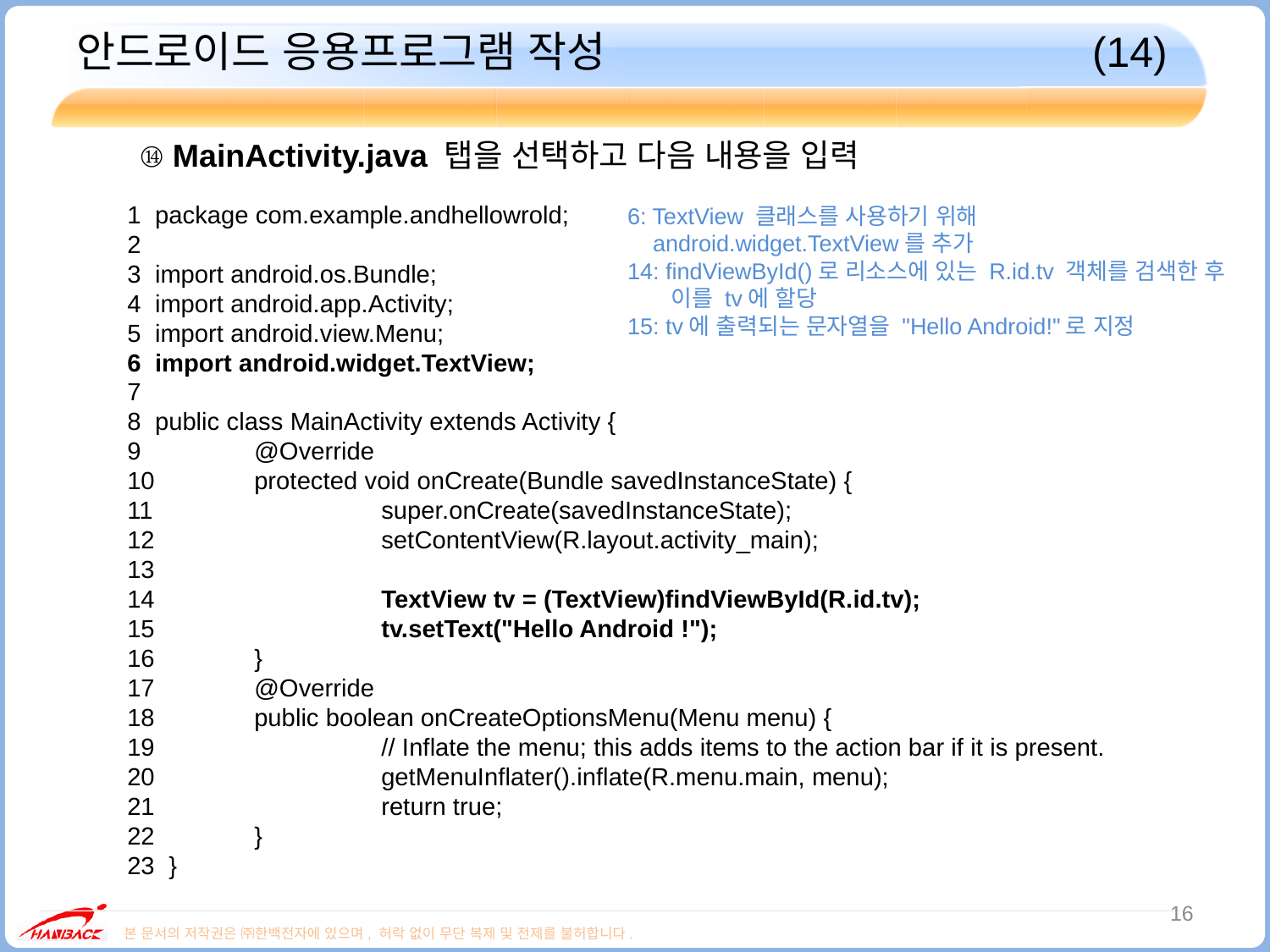

# 안드로이드 응용프로그램 작성				(14)
⑭ MainActivity.java 탭을 선택하고 다음 내용을 입력

1  package com.example.andhellowrold;
2
3  import android.os.Bundle;
4  import android.app.Activity;
5  import android.view.Menu;
6  import android.widget.TextView;
7
8  public class MainActivity extends Activity {
9 	@Override
10	protected void onCreate(Bundle savedInstanceState) {
11		super.onCreate(savedInstanceState);
12		setContentView(R.layout.activity_main);
13
14		TextView tv = (TextView)findViewById(R.id.tv);
15		tv.setText("Hello Android !");
16	}
17	@Override
18	public boolean onCreateOptionsMenu(Menu menu) {
19		// Inflate the menu; this adds items to the action bar if it is present.
20		getMenuInflater().inflate(R.menu.main, menu);
21		return true;
22	}
23  }
6: TextView 클래스를 사용하기 위해
    android.widget.TextView를 추가
14: findViewById()로 리소스에 있는 R.id.tv 객체를 검색한 후
      이를 tv에 할당
15: tv에 출력되는 문자열을 "Hello Android!"로 지정
16